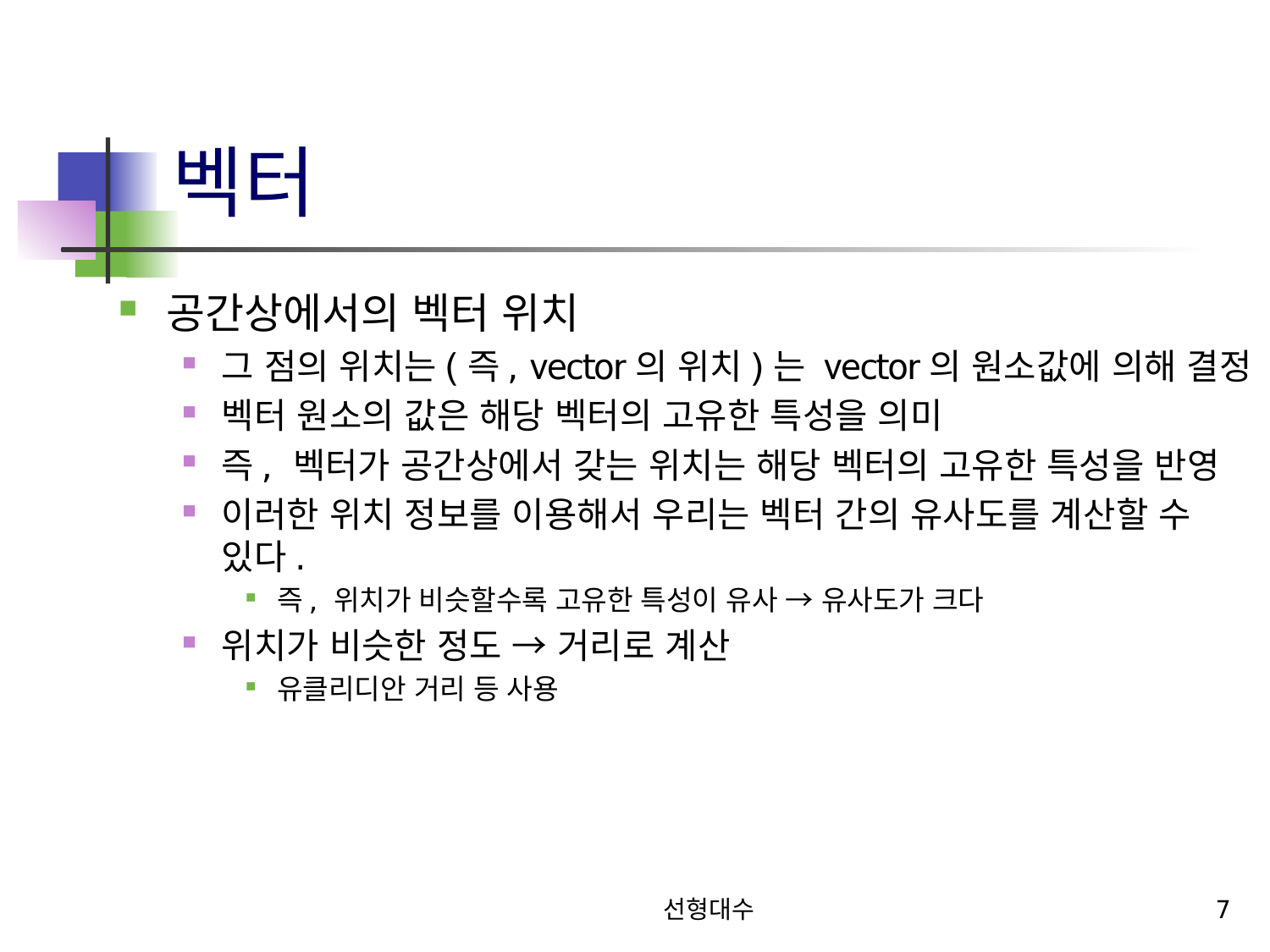

# 벡터
공간상에서의 벡터 위치
그 점의 위치는(즉, vector의 위치)는 vector의 원소값에 의해 결정
벡터 원소의 값은 해당 벡터의 고유한 특성을 의미
즉, 벡터가 공간상에서 갖는 위치는 해당 벡터의 고유한 특성을 반영
이러한 위치 정보를 이용해서 우리는 벡터 간의 유사도를 계산할 수 있다.
즉, 위치가 비슷할수록 고유한 특성이 유사 → 유사도가 크다
위치가 비슷한 정도 → 거리로 계산
유클리디안 거리 등 사용
선형대수
7